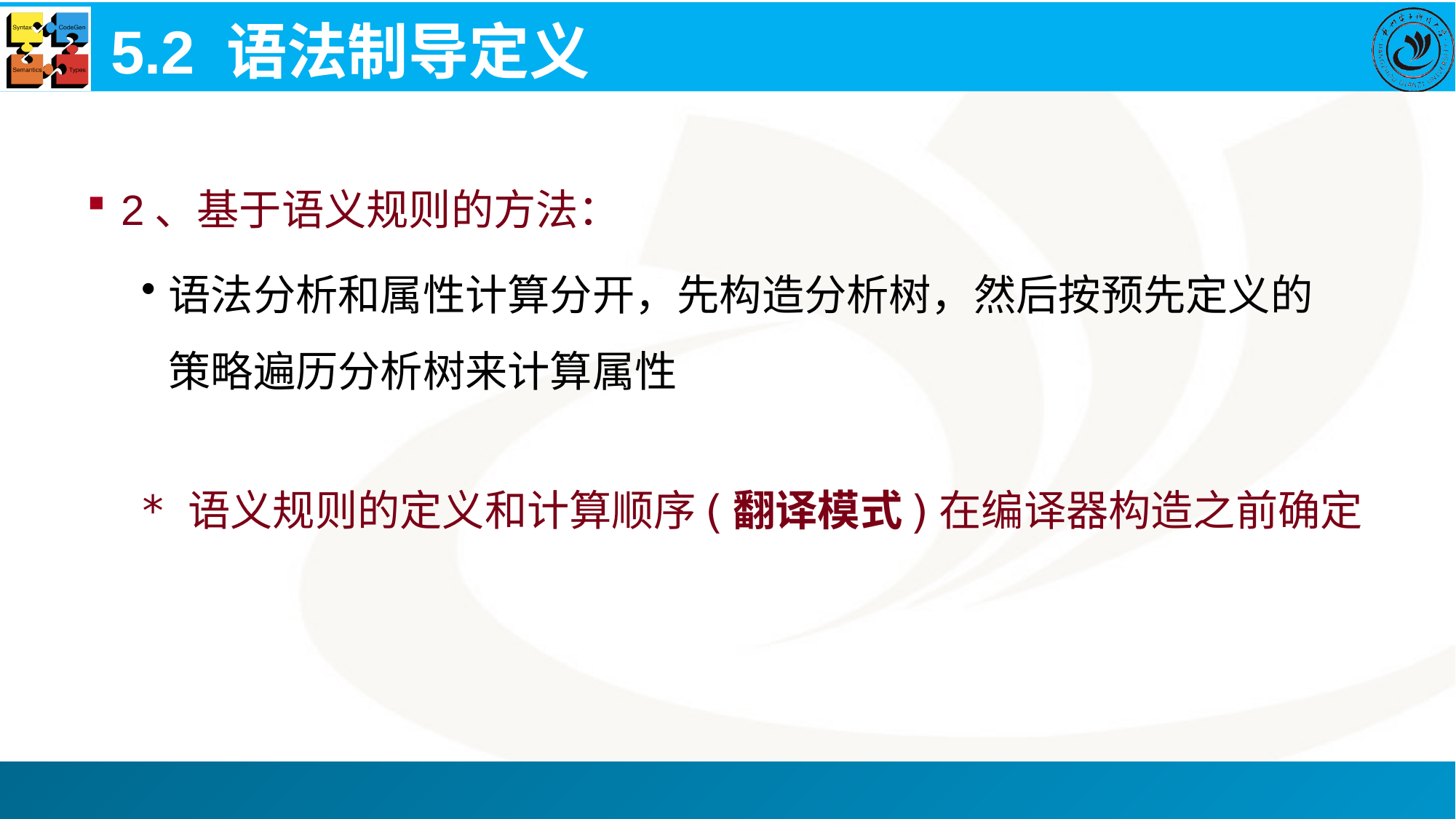

# 5.2 语法制导定义
2、基于语义规则的方法：
语法分析和属性计算分开，先构造分析树，然后按预先定义的策略遍历分析树来计算属性
* 语义规则的定义和计算顺序(翻译模式)在编译器构造之前确定
29